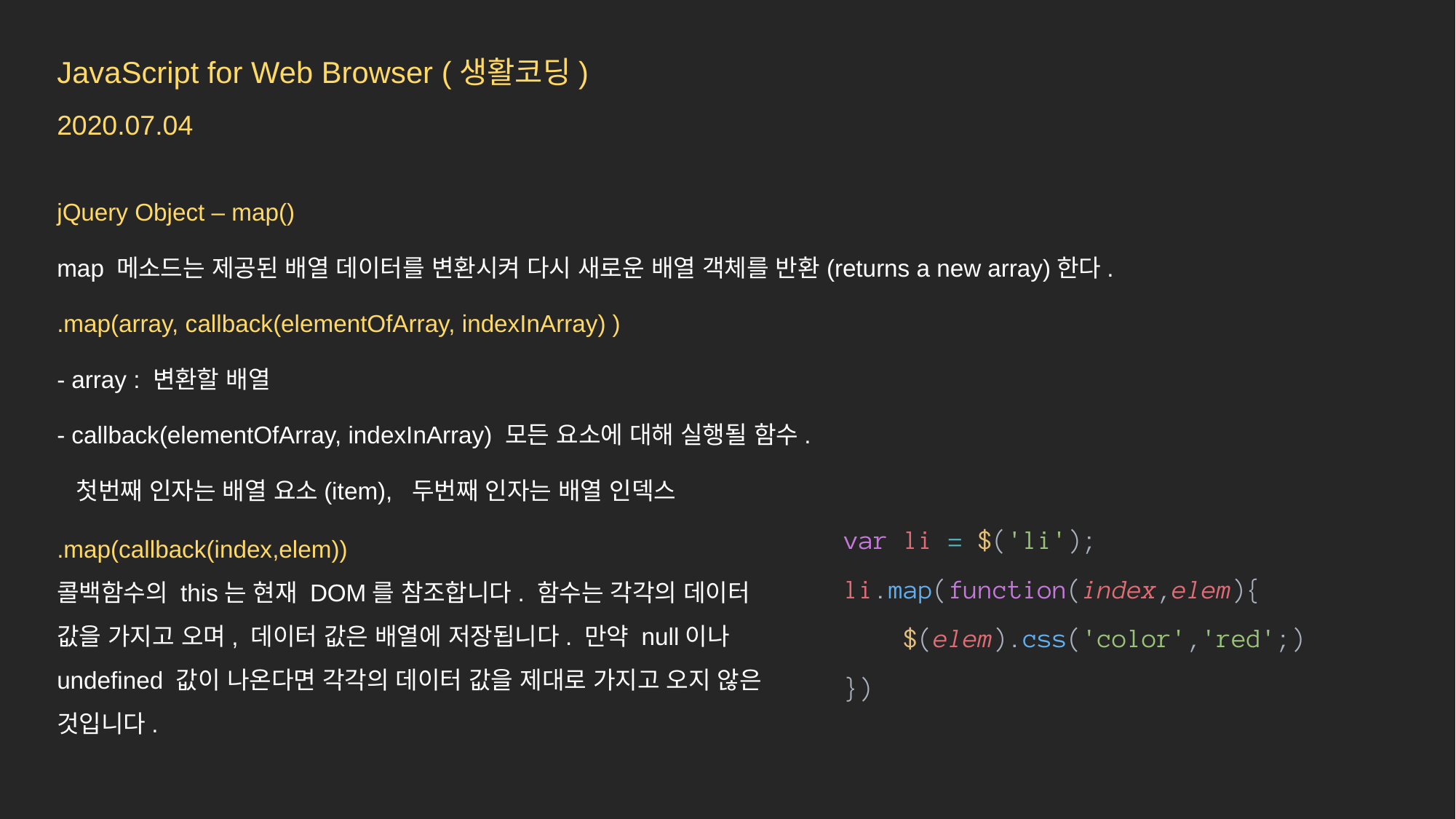

JavaScript for Web Browser (생활코딩)

2020.07.04
jQuery Object – map()
map 메소드는 제공된 배열 데이터를 변환시켜 다시 새로운 배열 객체를 반환(returns a new array)한다.
.map(array, callback(elementOfArray, indexInArray) )
- array : 변환할 배열
- callback(elementOfArray, indexInArray) 모든 요소에 대해 실행될 함수.
  첫번째 인자는 배열 요소(item),  두번째 인자는 배열 인덱스
    var li = $('li');
    li.map(function(index,elem){
        $(elem).css('color','red';)
    })
.map(callback(index,elem))
콜백함수의 this는 현재 DOM를 참조합니다. 함수는 각각의 데이터 값을 가지고 오며, 데이터 값은 배열에 저장됩니다. 만약 null이나 undefined 값이 나온다면 각각의 데이터 값을 제대로 가지고 오지 않은 것입니다.